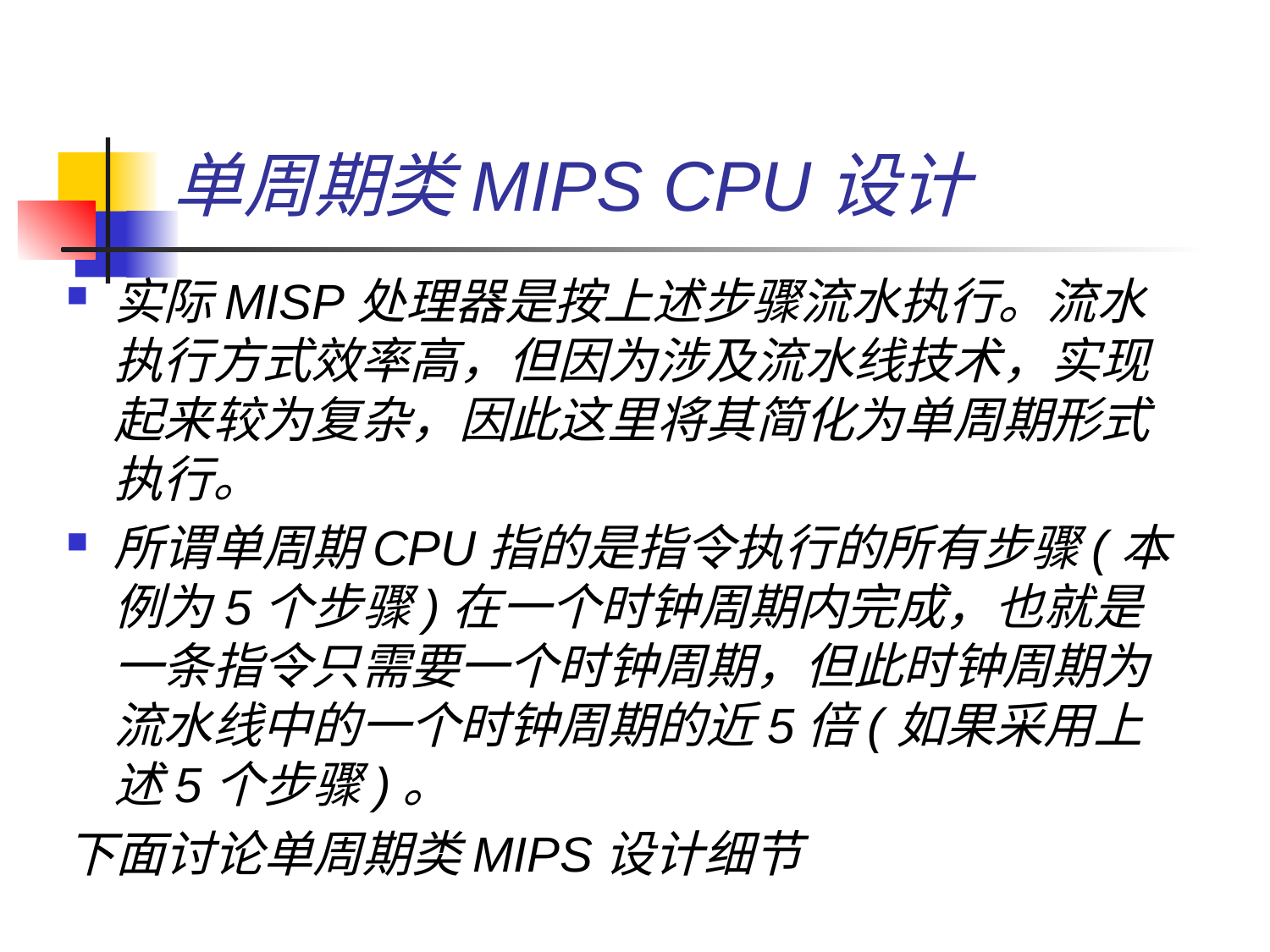

# 单周期类MIPS CPU设计
实际MISP处理器是按上述步骤流水执行。流水执行方式效率高，但因为涉及流水线技术，实现起来较为复杂，因此这里将其简化为单周期形式执行。
所谓单周期CPU指的是指令执行的所有步骤(本例为5个步骤)在一个时钟周期内完成，也就是一条指令只需要一个时钟周期，但此时钟周期为流水线中的一个时钟周期的近5倍(如果采用上述5个步骤)。
下面讨论单周期类MIPS设计细节